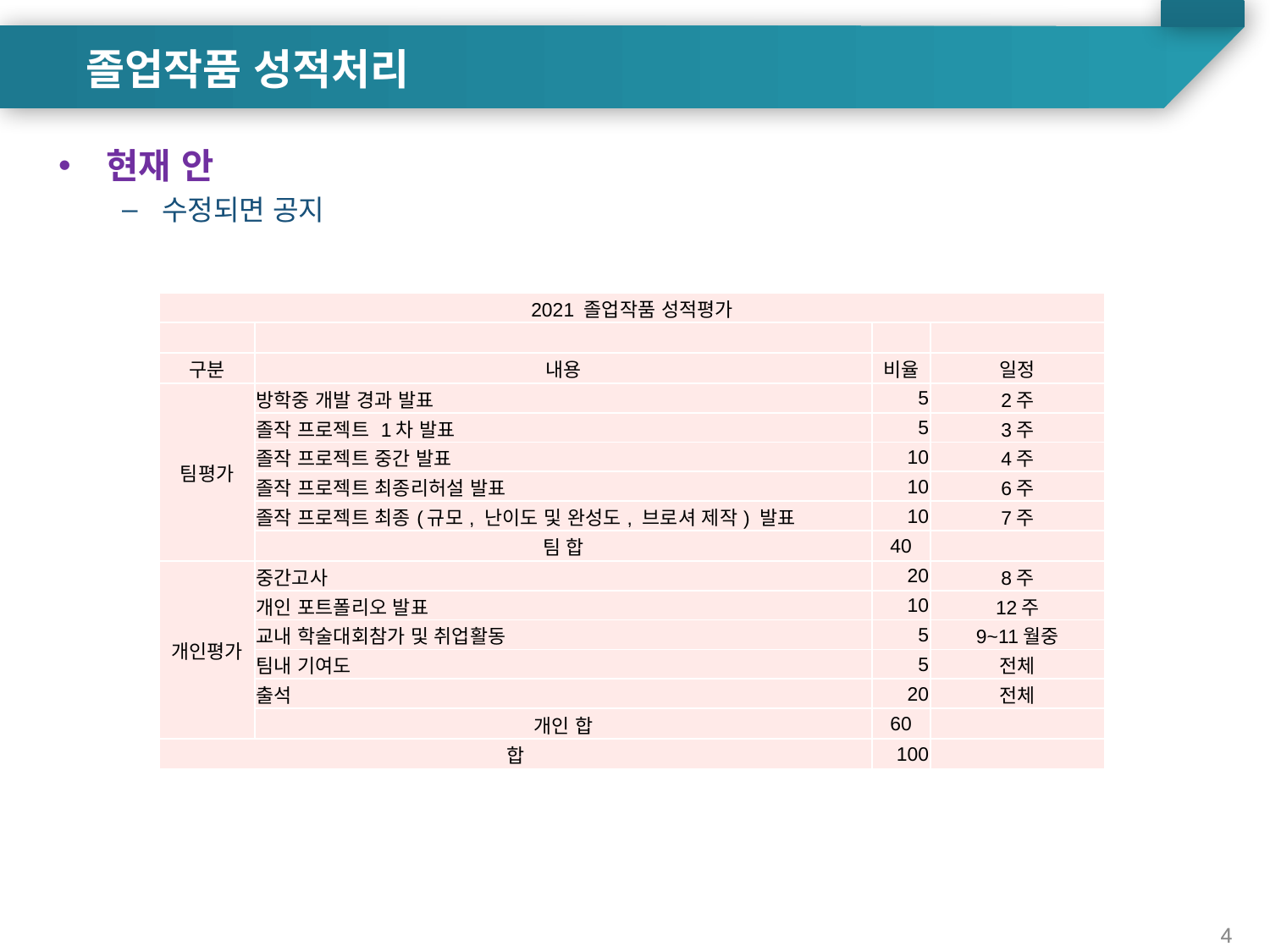

졸업작품 성적처리
현재 안
수정되면 공지
| 2021 졸업작품 성적평가 |  |  |  |
| --- | --- | --- | --- |
|  |  |  |  |
| 구분 | 내용 | 비율 | 일정 |
| 팀평가 | 방학중 개발 경과 발표 | 5 | 2주 |
|  | 졸작 프로젝트 1차 발표 | 5 | 3주 |
|  | 졸작 프로젝트 중간 발표 | 10 | 4주 |
|  | 졸작 프로젝트 최종리허설 발표 | 10 | 6주 |
|  | 졸작 프로젝트 최종(규모, 난이도 및 완성도, 브로셔 제작) 발표 | 10 | 7주 |
|  | 팀 합 | 40 |  |
| 개인평가 | 중간고사 | 20 | 8주 |
|  | 개인 포트폴리오 발표 | 10 | 12주 |
|  | 교내 학술대회참가 및 취업활동 | 5 | 9~11월중 |
|  | 팀내 기여도 | 5 | 전체 |
|  | 출석 | 20 | 전체 |
|  | 개인 합 | 60 |  |
| 합 |  | 100 |  |
4